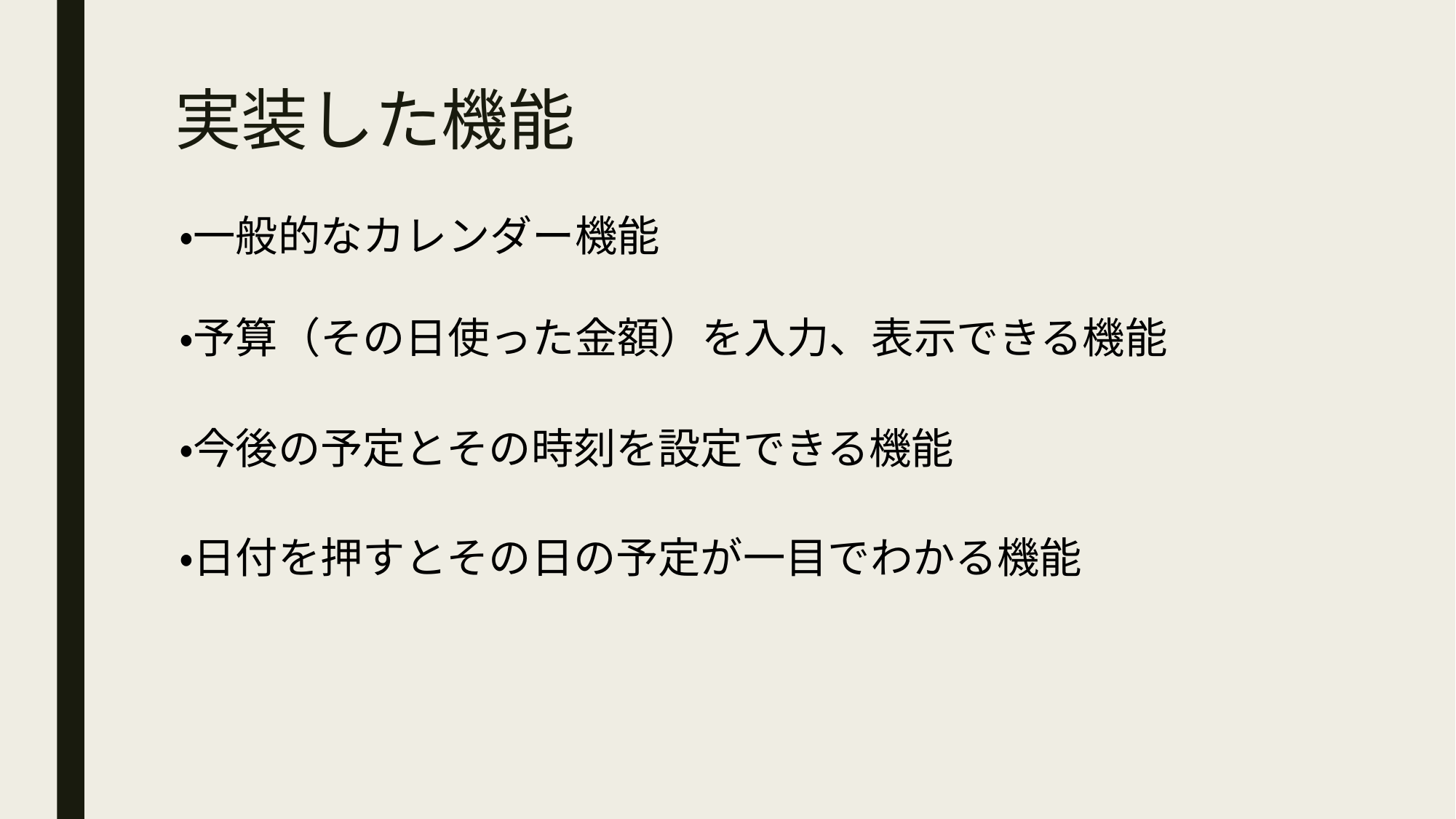

# 実装した機能
・一般的なカレンダー機能
・予算（その日使った金額）を入力、表示できる機能
・今後の予定とその時刻を設定できる機能
・日付を押すとその日の予定が一目でわかる機能